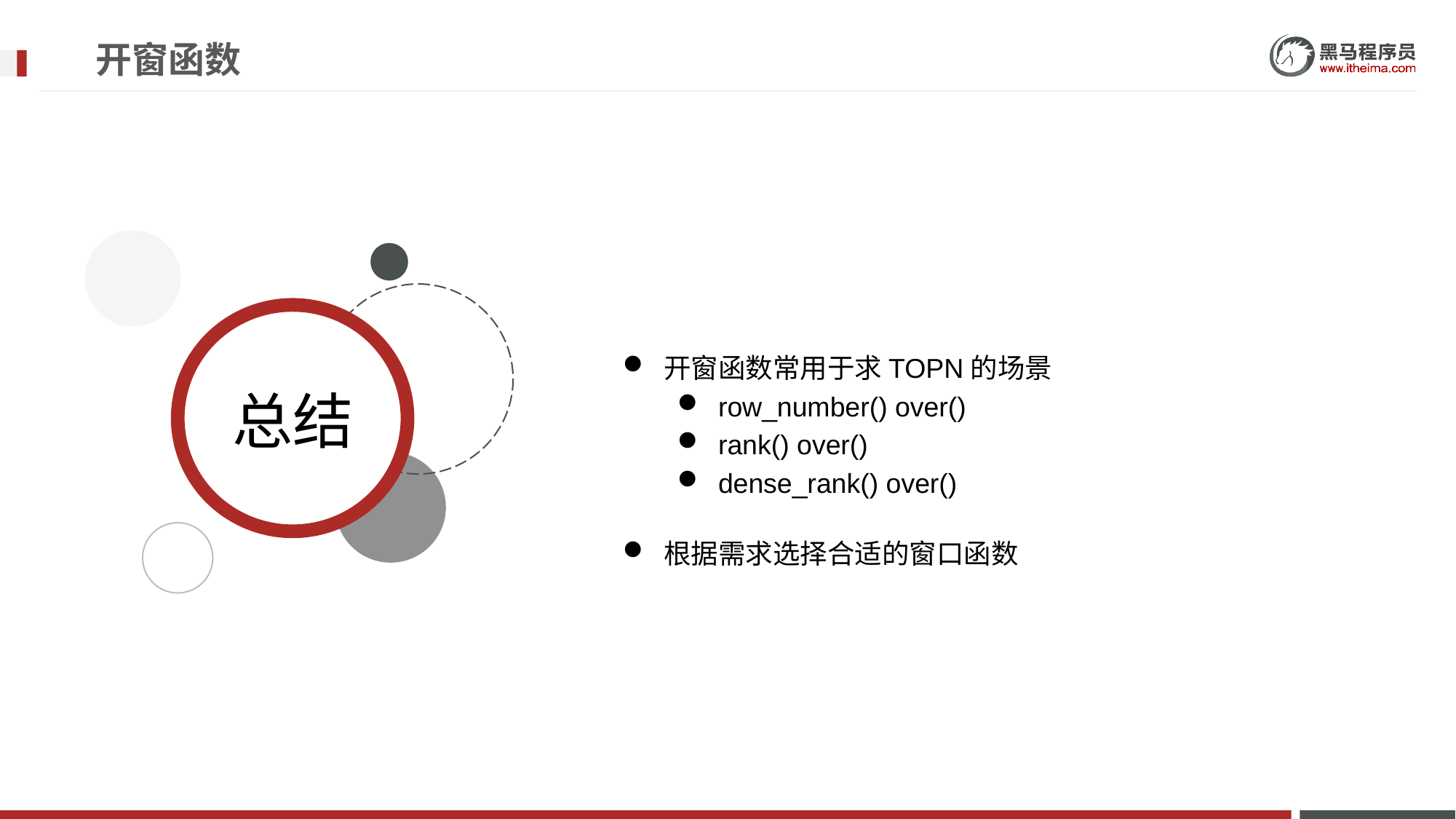

# 开窗函数
开窗函数常用于求TOPN的场景
row_number() over()
rank() over()
dense_rank() over()
根据需求选择合适的窗口函数